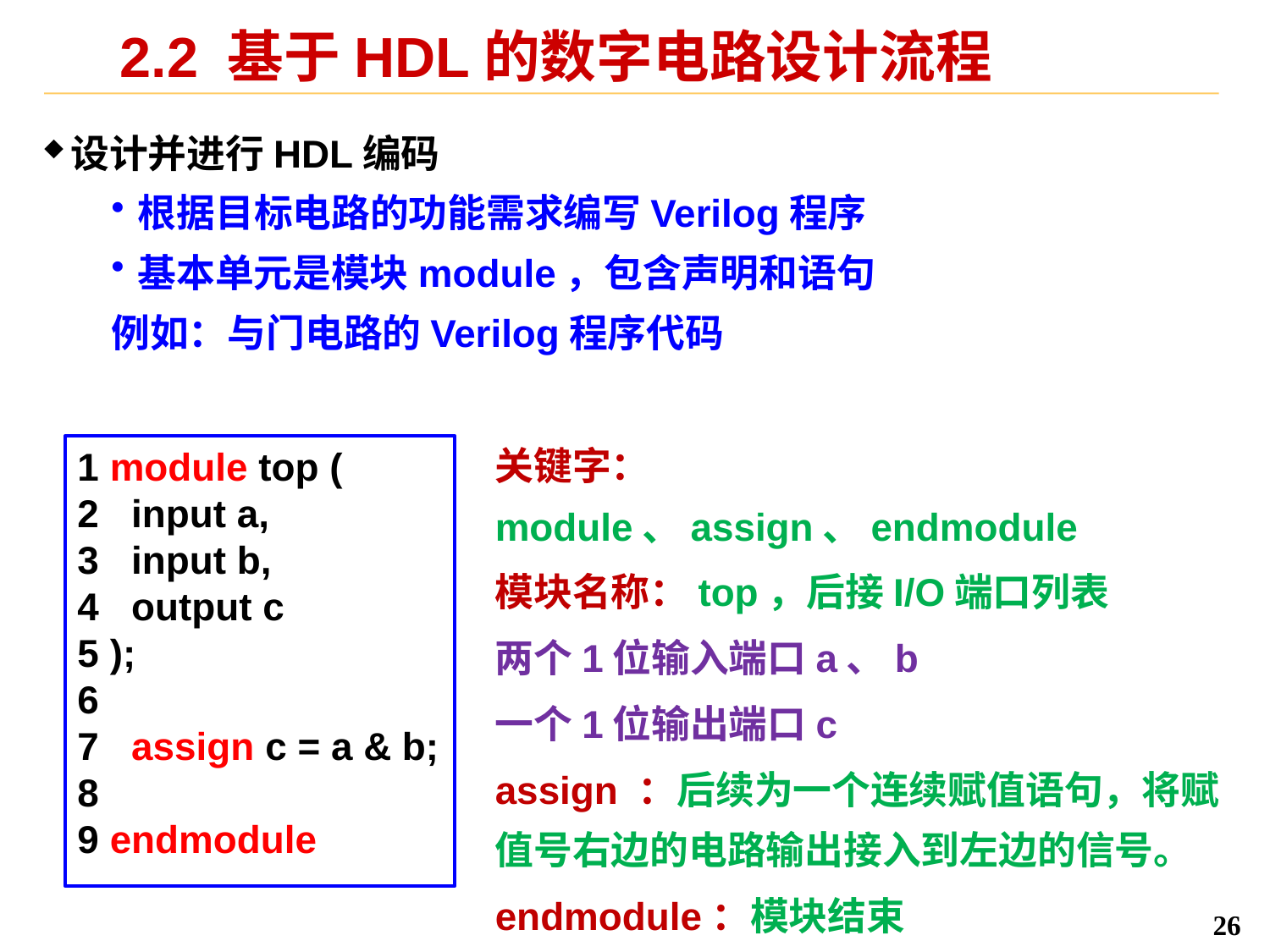

# 2.2 基于HDL的数字电路设计流程
设计并进行HDL编码
根据目标电路的功能需求编写Verilog程序
基本单元是模块module，包含声明和语句
例如：与门电路的Verilog程序代码
关键字：module、assign、endmodule
模块名称：top，后接I/O端口列表
两个1位输入端口a、b
一个1位输出端口c
assign ：后续为一个连续赋值语句，将赋值号右边的电路输出接入到左边的信号。
endmodule：模块结束
1 module top (
2   input a,
3   input b,
4   output c
5 );
6
7   assign c = a & b;
8
9 endmodule
26